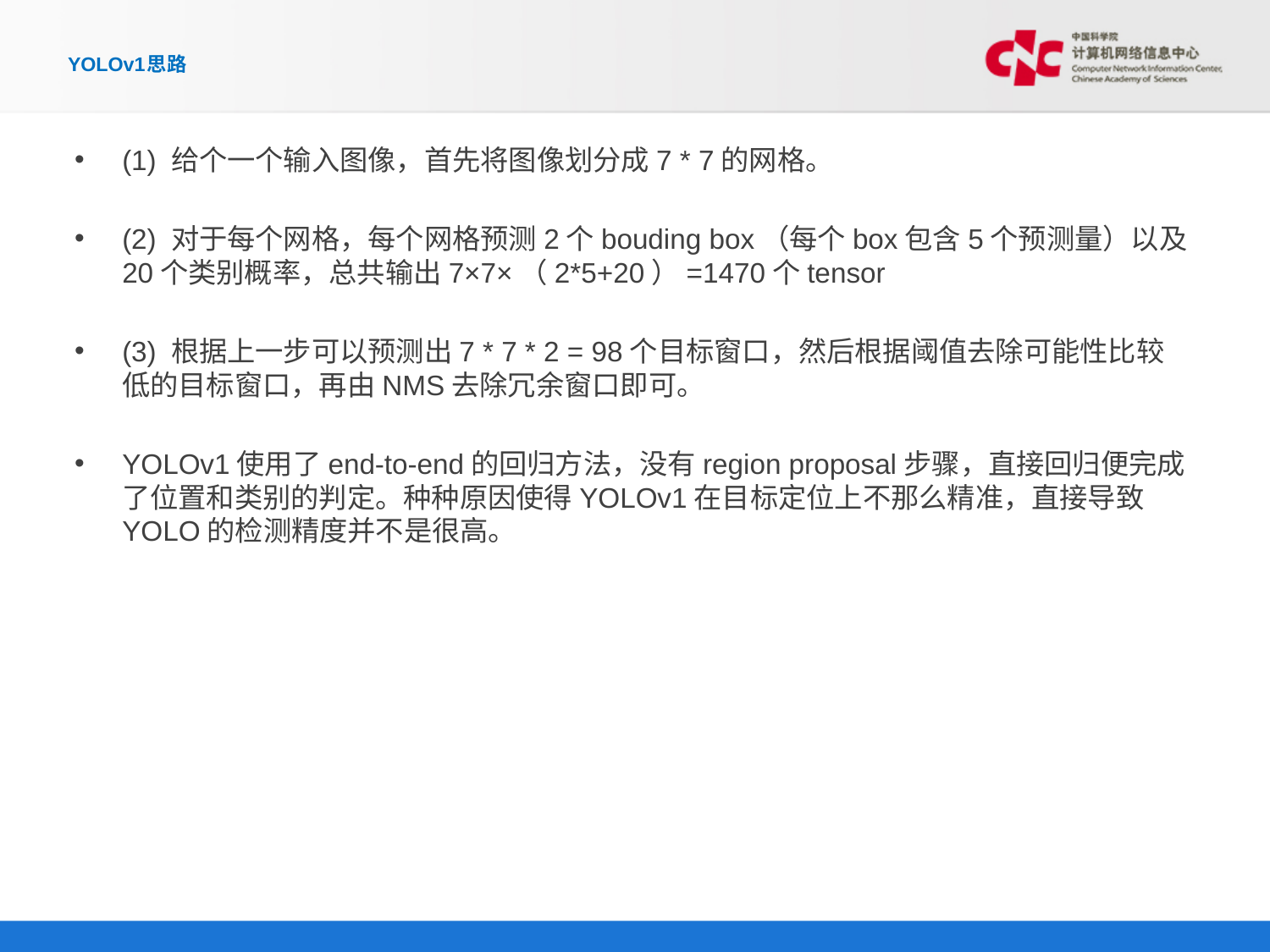

# YOLOv1思路
(1) 给个一个输入图像，首先将图像划分成7 * 7的网格。

(2) 对于每个网格，每个网格预测2个bouding box（每个box包含5个预测量）以及20个类别概率，总共输出7×7×（2*5+20）=1470个tensor

(3) 根据上一步可以预测出7 * 7 * 2 = 98个目标窗口，然后根据阈值去除可能性比较低的目标窗口，再由NMS去除冗余窗口即可。

YOLOv1使用了end-to-end的回归方法，没有region proposal步骤，直接回归便完成了位置和类别的判定。种种原因使得YOLOv1在目标定位上不那么精准，直接导致YOLO的检测精度并不是很高。